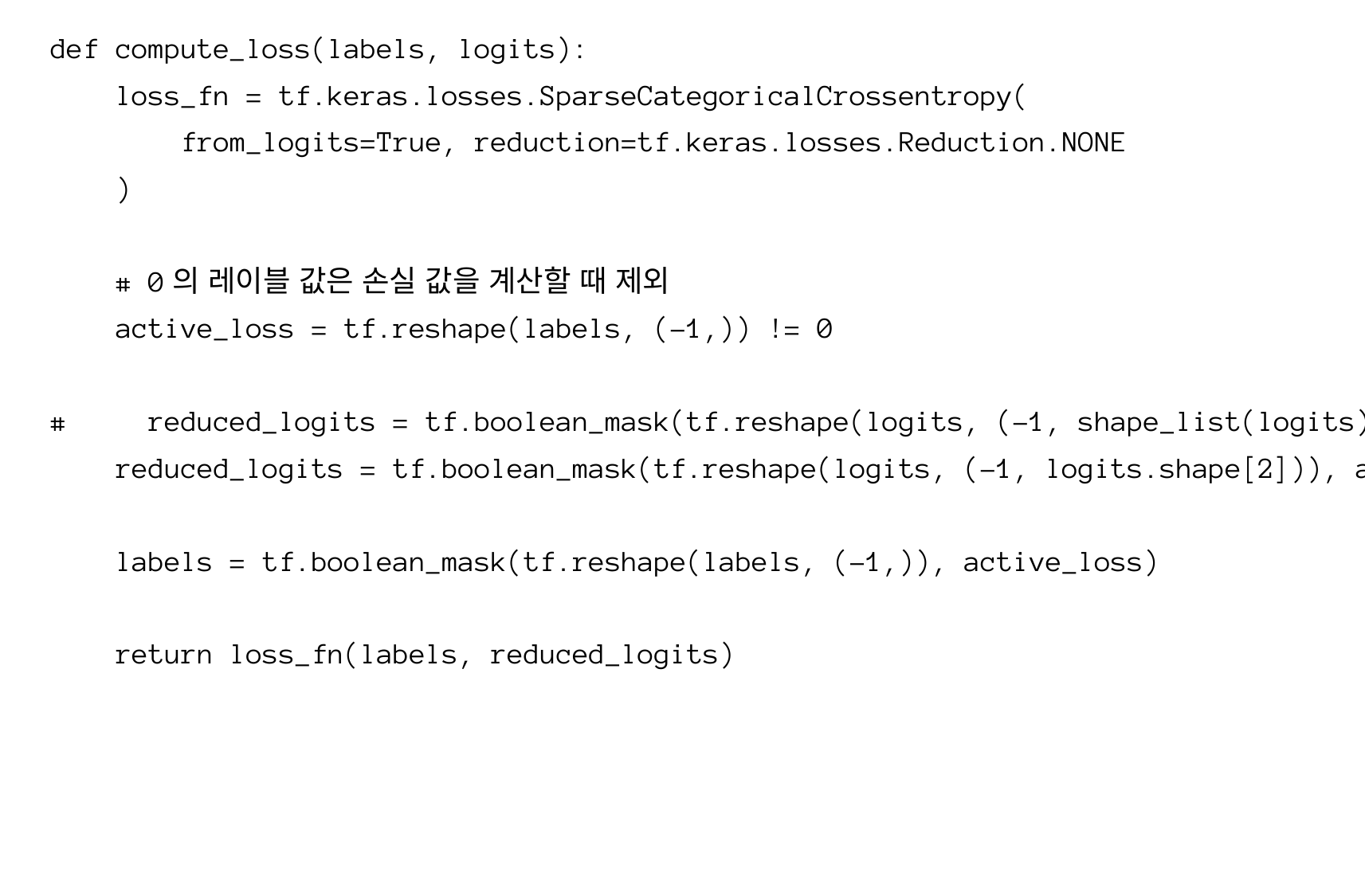

def compute_loss(labels, logits):
    loss_fn = tf.keras.losses.SparseCategoricalCrossentropy(
        from_logits=True, reduction=tf.keras.losses.Reduction.NONE
    )

    # 0의 레이블 값은 손실 값을 계산할 때 제외
    active_loss = tf.reshape(labels, (-1,)) != 0

#     reduced_logits = tf.boolean_mask(tf.reshape(logits, (-1, shape_list(logits)[2])), active_loss)
    reduced_logits = tf.boolean_mask(tf.reshape(logits, (-1, logits.shape[2])), active_loss)

    labels = tf.boolean_mask(tf.reshape(labels, (-1,)), active_loss)

    return loss_fn(labels, reduced_logits)